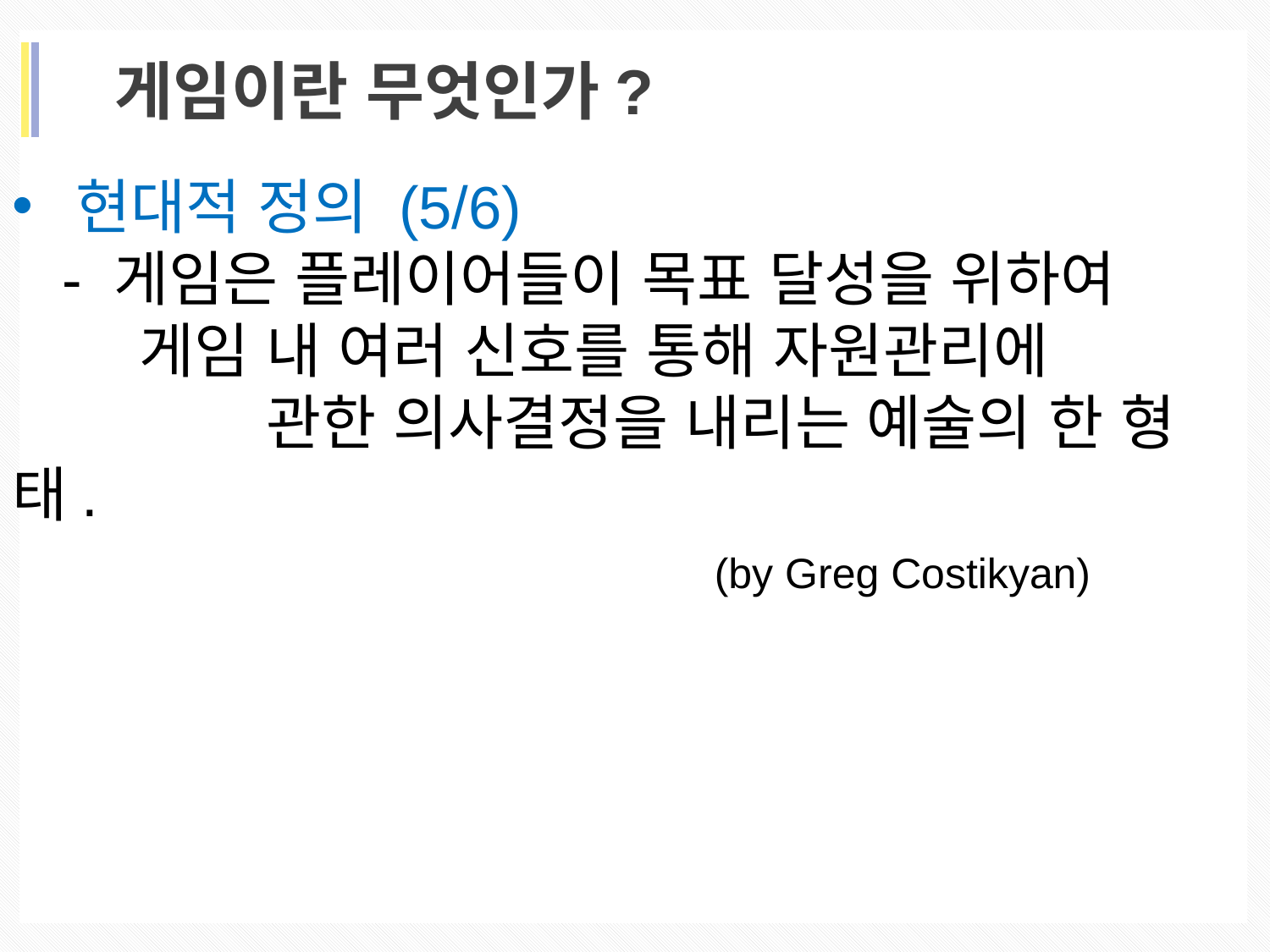

게임이란 무엇인가?
현대적 정의 (5/6)
   - 게임은 플레이어들이 목표 달성을 위하여		게임 내 여러 신호를 통해 자원관리에 			관한 의사결정을 내리는 예술의 한 형태.
					    (by Greg Costikyan)